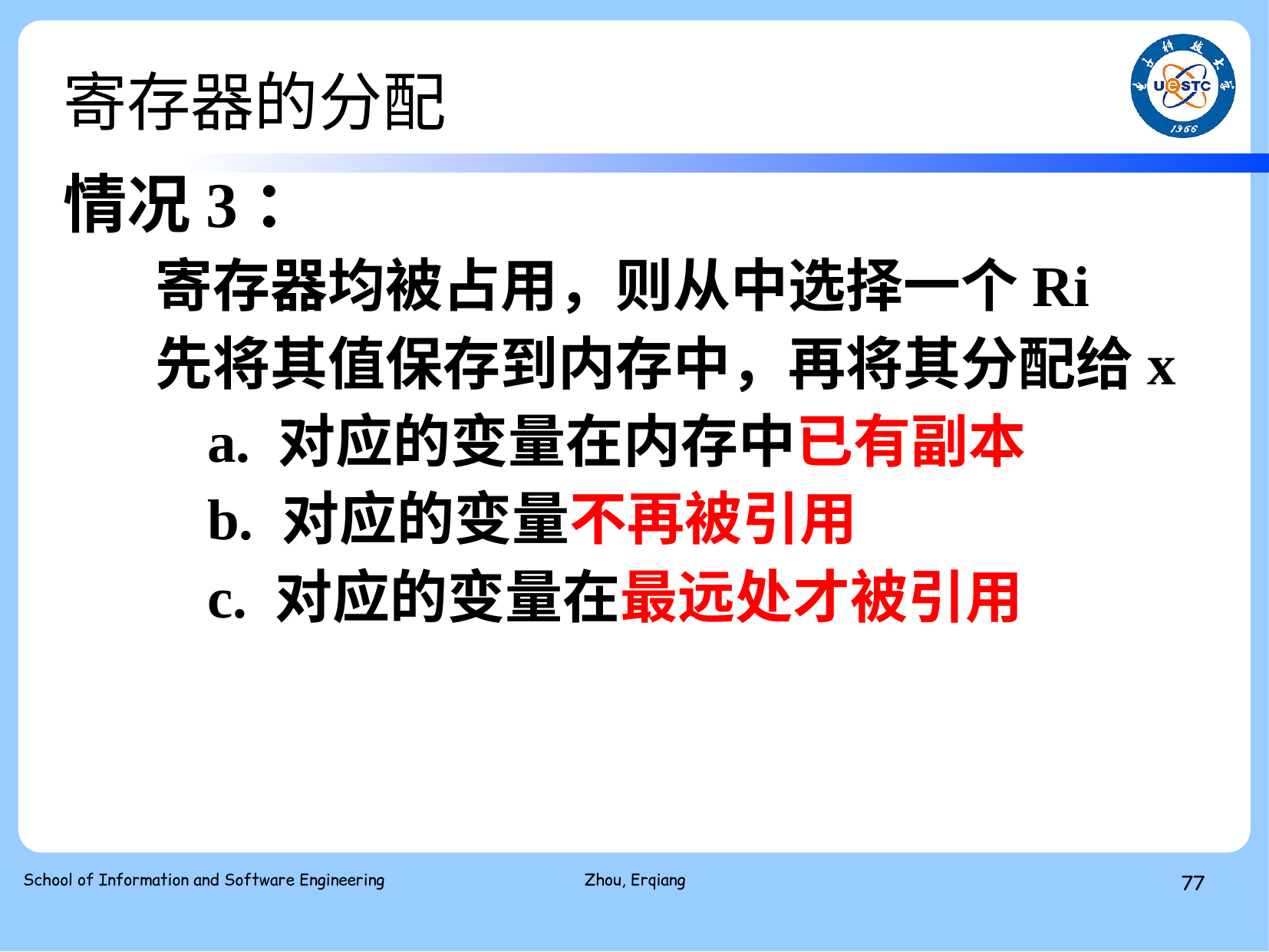

寄存器的分配
# 情况3：
      寄存器均被占用，则从中选择一个Ri
      先将其值保存到内存中，再将其分配给x
          a. 对应的变量在内存中已有副本
          b. 对应的变量不再被引用
          c. 对应的变量在最远处才被引用
 School of Information and Software Engineering
Zhou, Erqiang
77